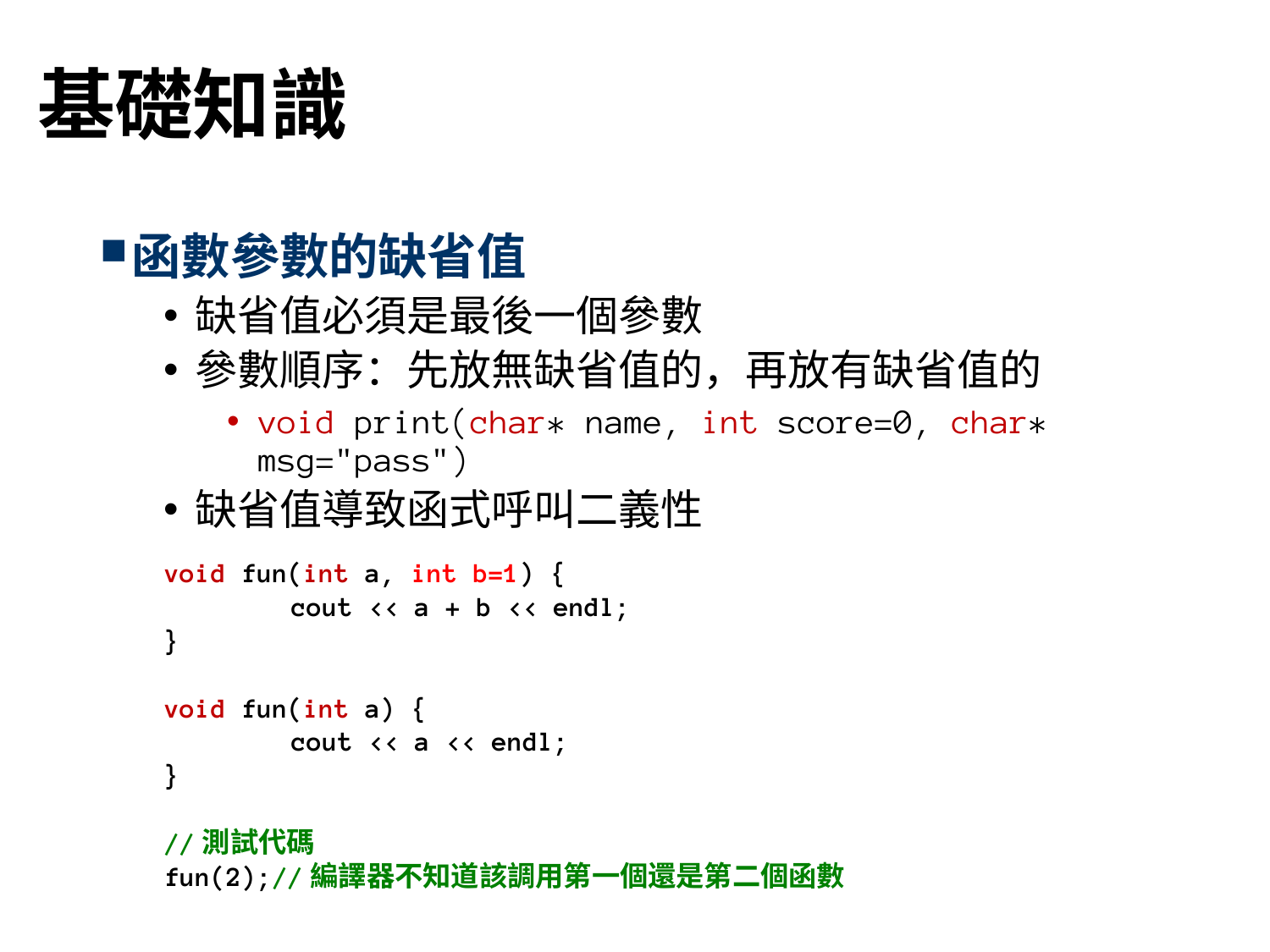

# 基礎知識
函數參數的缺省值
缺省值必須是最後一個參數
參數順序：先放無缺省值的，再放有缺省值的
void print(char* name, int score=0, char* msg="pass")
缺省值導致函式呼叫二義性
void fun(int a, int b=1) {
	cout << a + b << endl;
}

void fun(int a) {
	cout << a << endl;
}

//測試代碼
fun(2);//編譯器不知道該調用第一個還是第二個函數